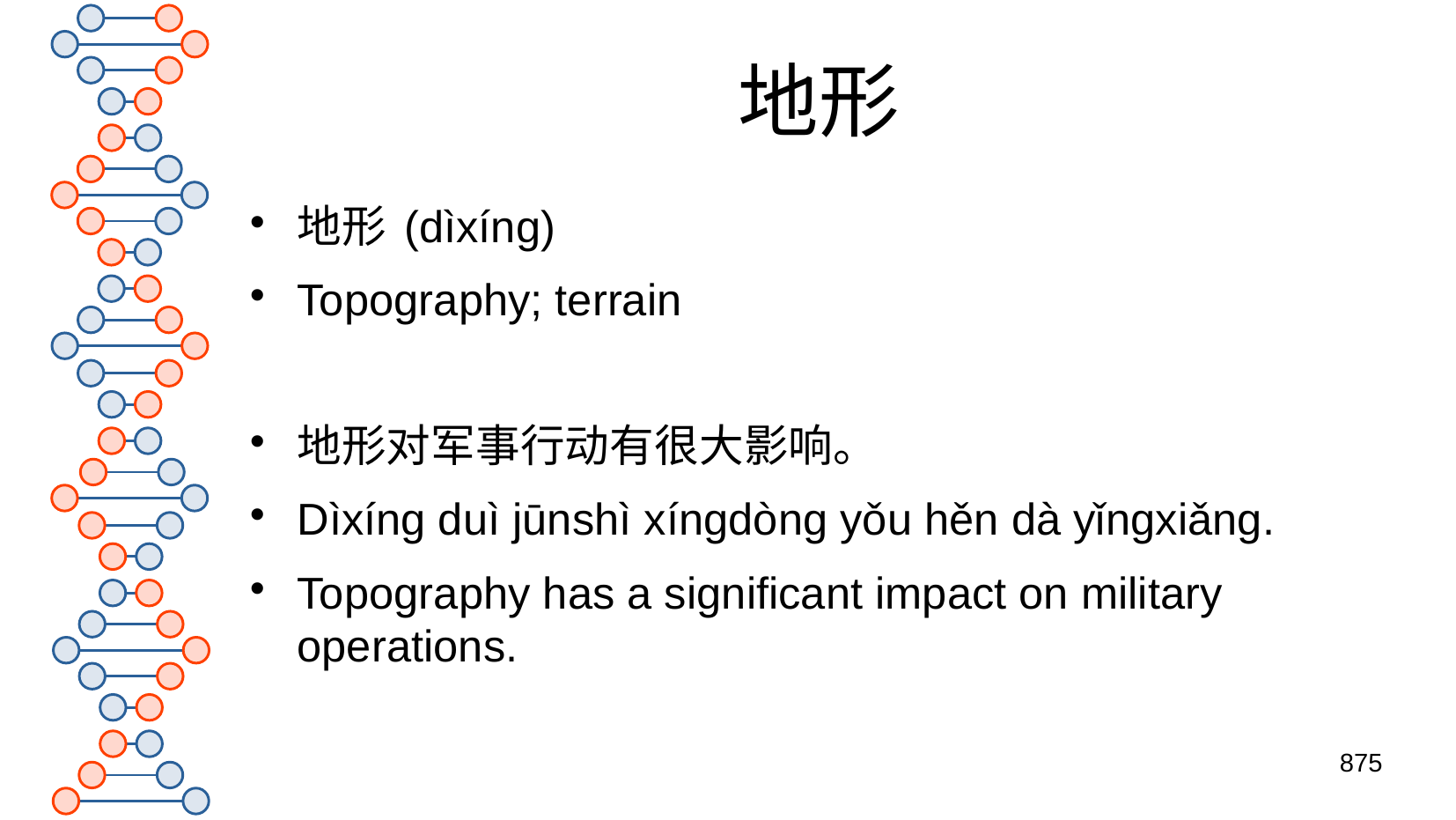

# 地形
地形 (dìxíng)
Topography; terrain

地形对军事行动有很大影响。
Dìxíng duì jūnshì xíngdòng yǒu hěn dà yǐngxiǎng.
Topography has a significant impact on military operations.

875